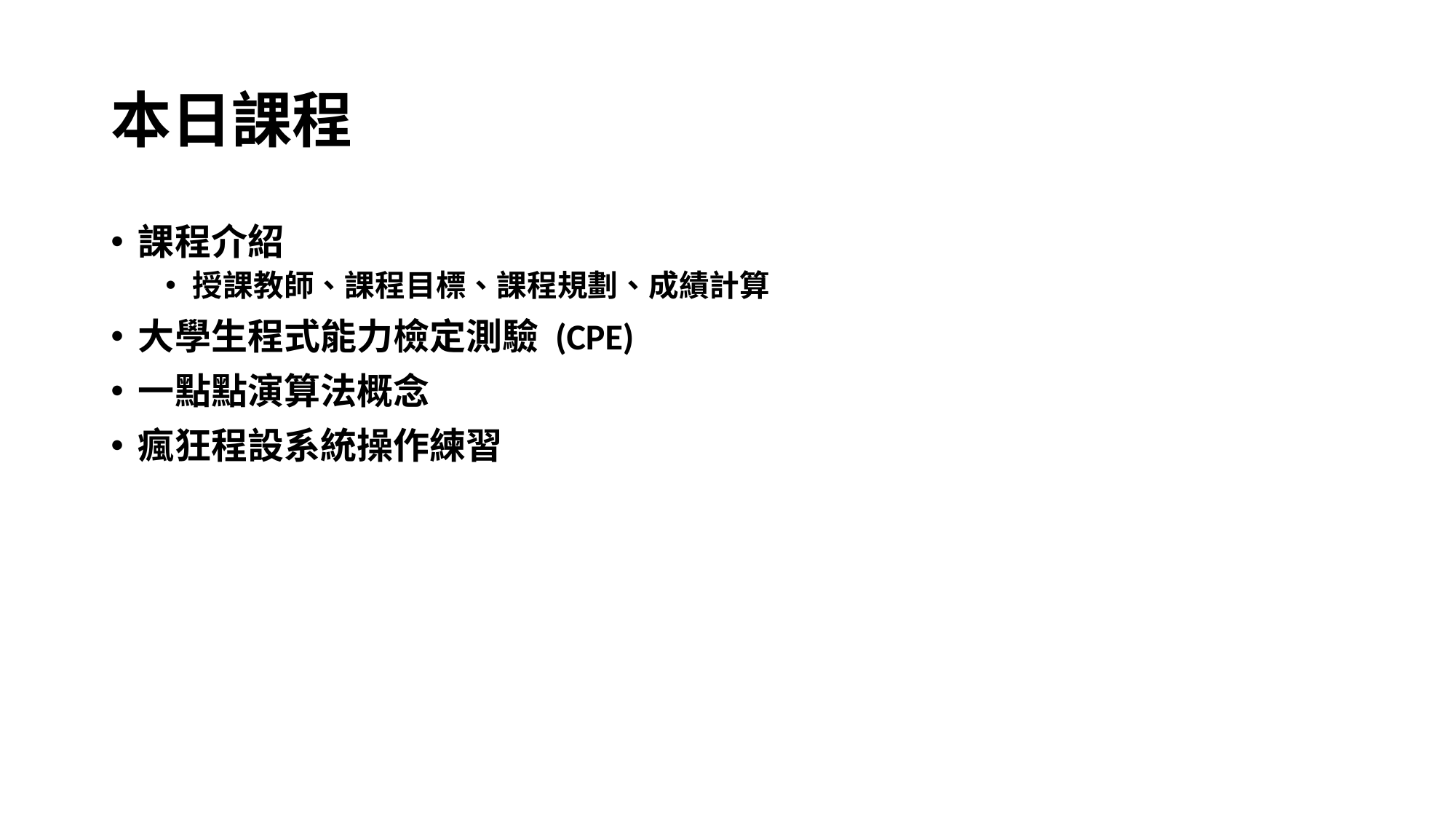

# 本日課程
課程介紹
授課教師、課程目標、課程規劃、成績計算
大學生程式能力檢定測驗 (CPE)
一點點演算法概念
瘋狂程設系統操作練習